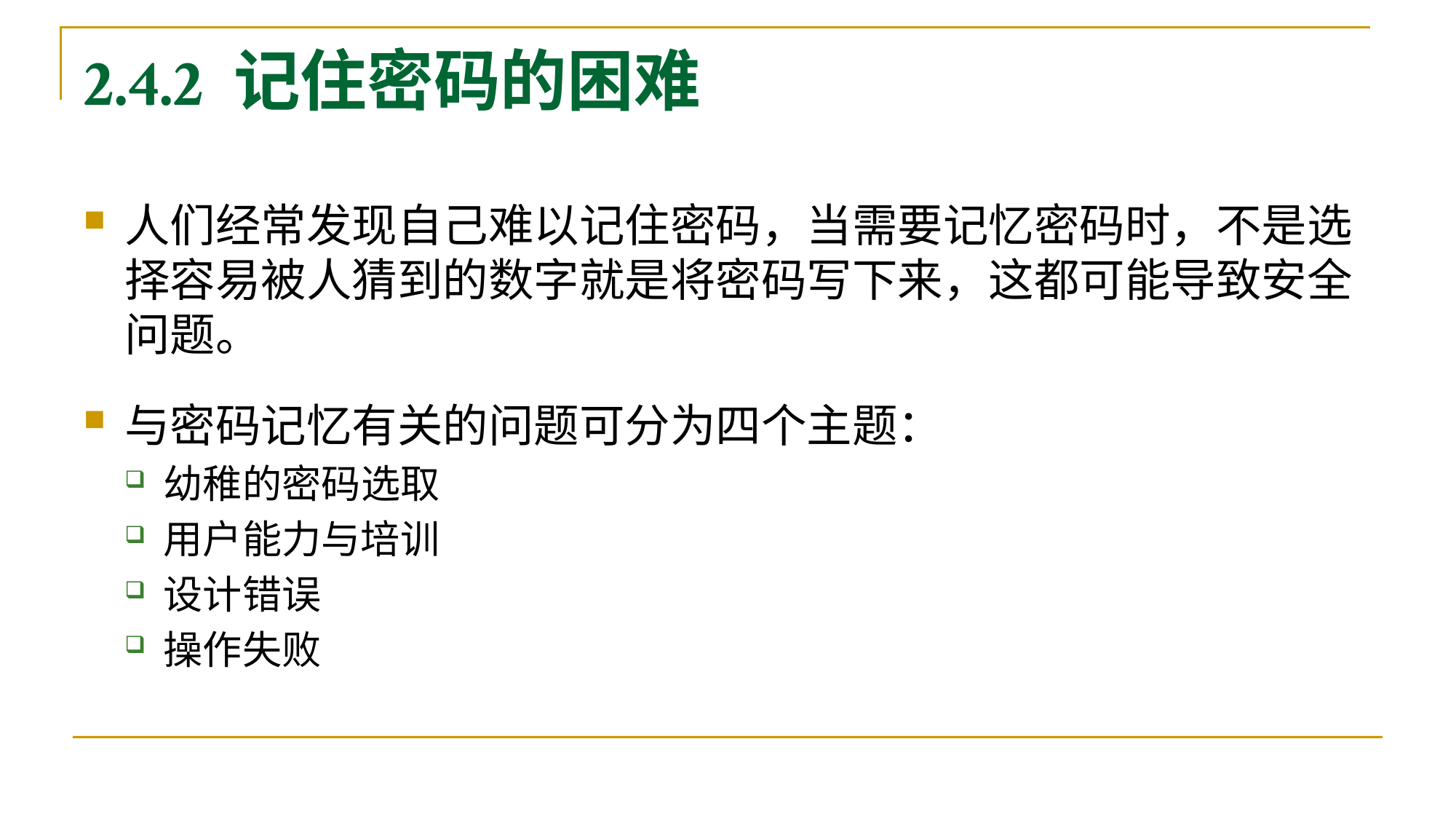

# 2.4.2 记住密码的困难
人们经常发现自己难以记住密码，当需要记忆密码时，不是选择容易被人猜到的数字就是将密码写下来，这都可能导致安全问题。
与密码记忆有关的问题可分为四个主题：
幼稚的密码选取
用户能力与培训
设计错误
操作失败